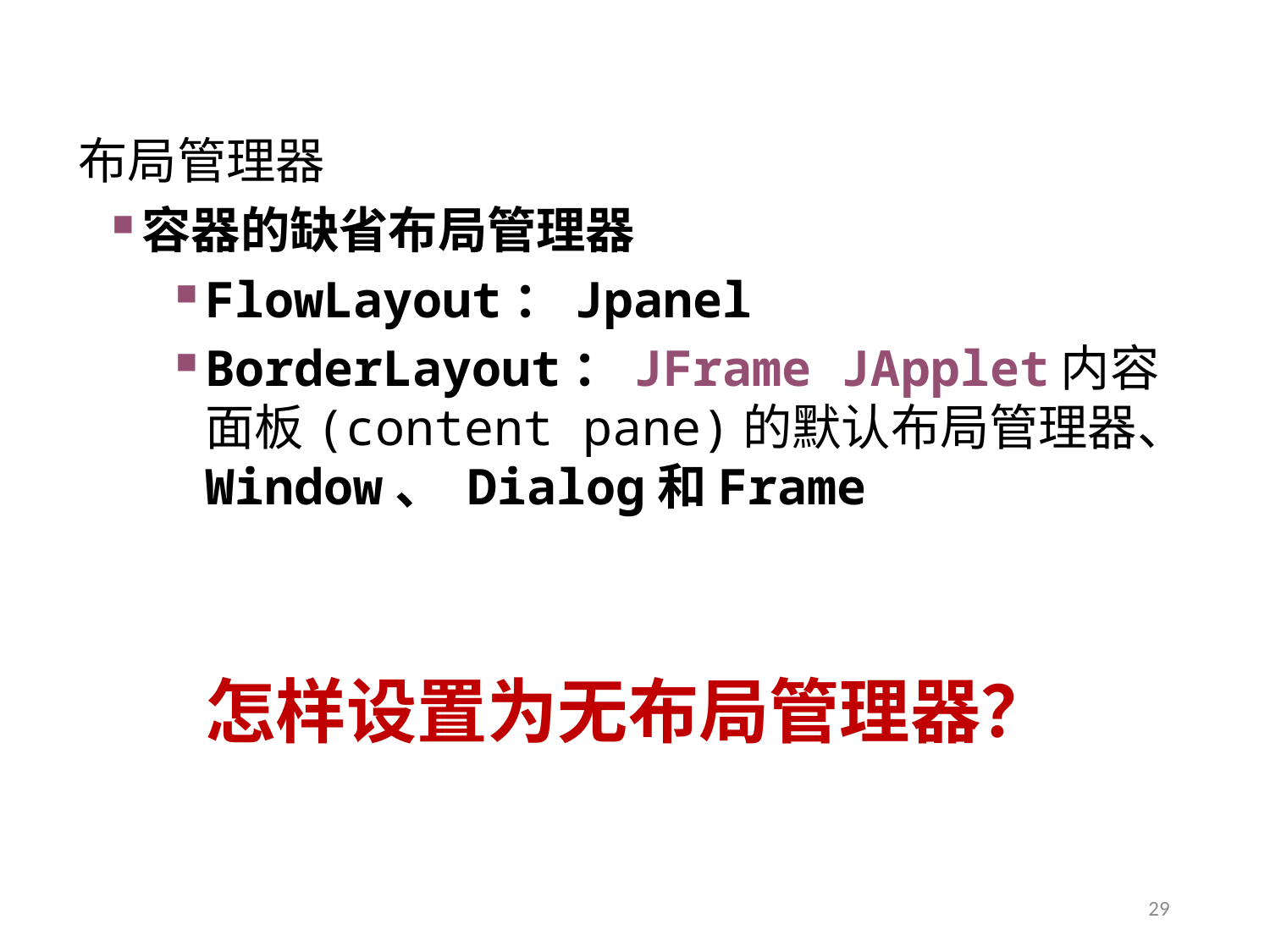

布局管理器
容器的缺省布局管理器
FlowLayout：Jpanel
BorderLayout：JFrame JApplet内容面板(content pane)的默认布局管理器、Window、 Dialog和Frame

怎样设置为无布局管理器？

29